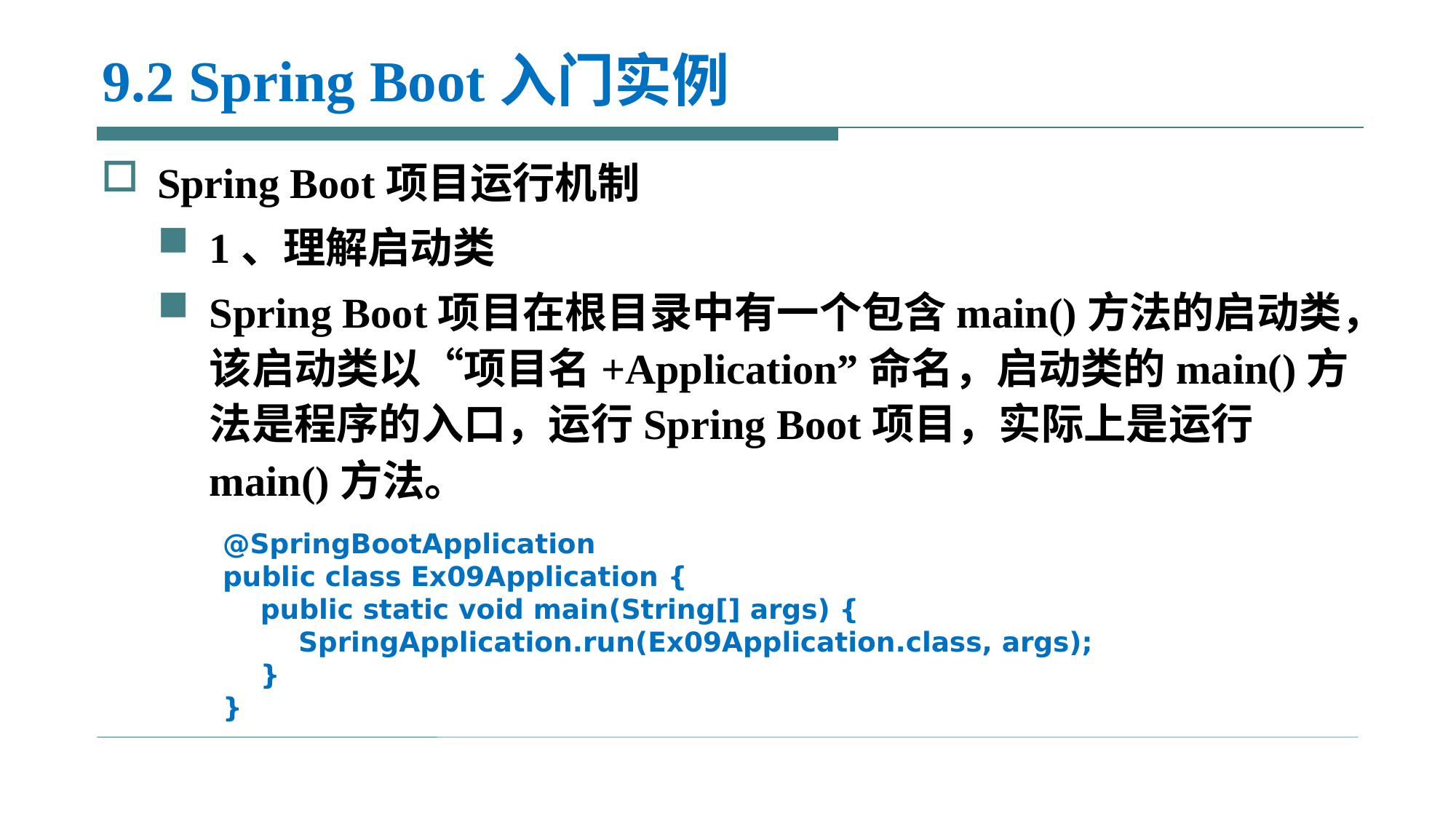

# 9.2 Spring Boot入门实例
Spring Boot项目运行机制
1、理解启动类
Spring Boot项目在根目录中有一个包含main()方法的启动类，该启动类以“项目名+Application”命名，启动类的main()方法是程序的入口，运行Spring Boot项目，实际上是运行main()方法。
@SpringBootApplication
public class Ex09Application {
    public static void main(String[] args) {
        SpringApplication.run(Ex09Application.class, args);
    }
}
11